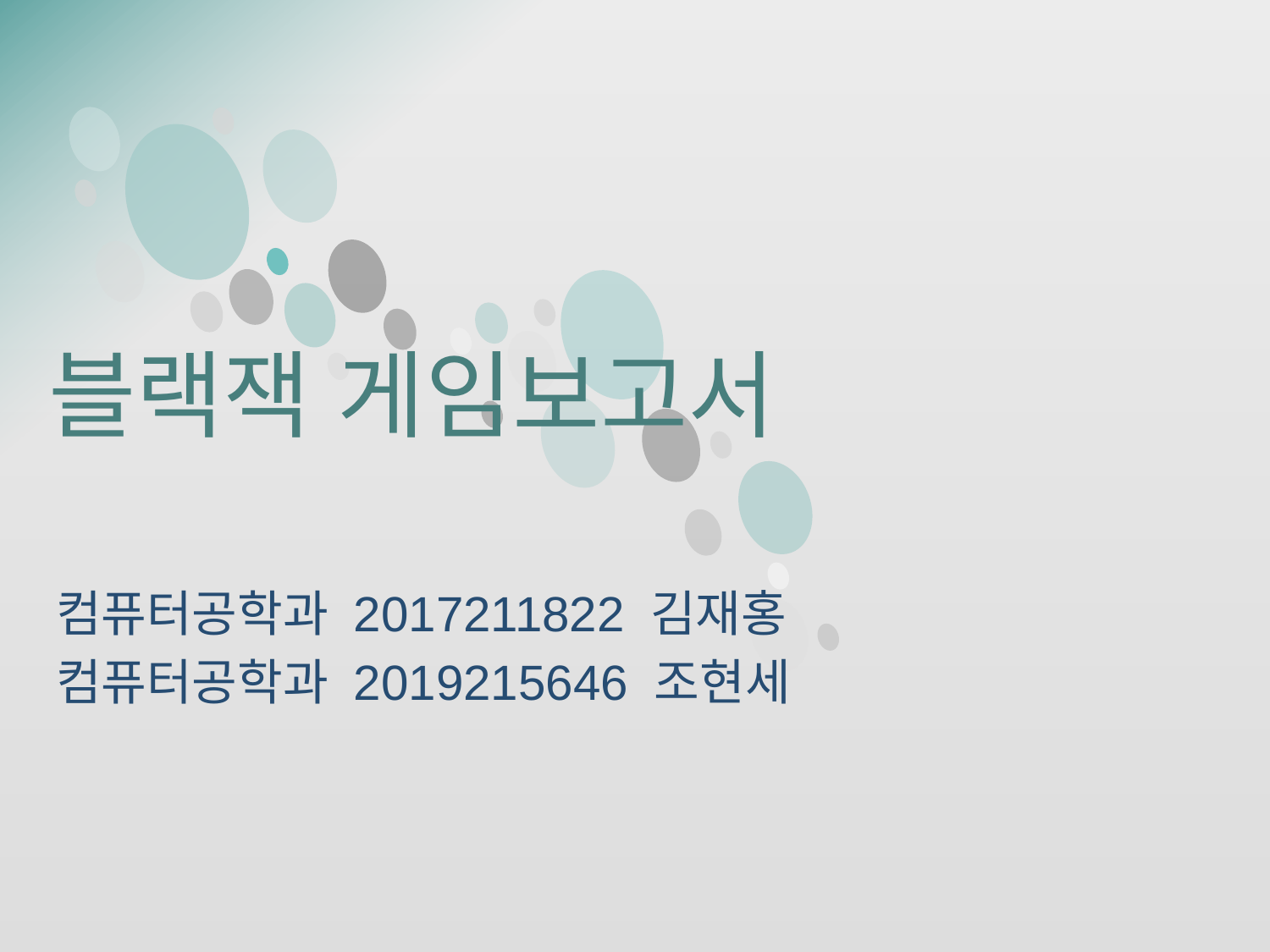

# 블랙잭 게임보고서
컴퓨터공학과 2017211822 김재홍
컴퓨터공학과 2019215646 조현세